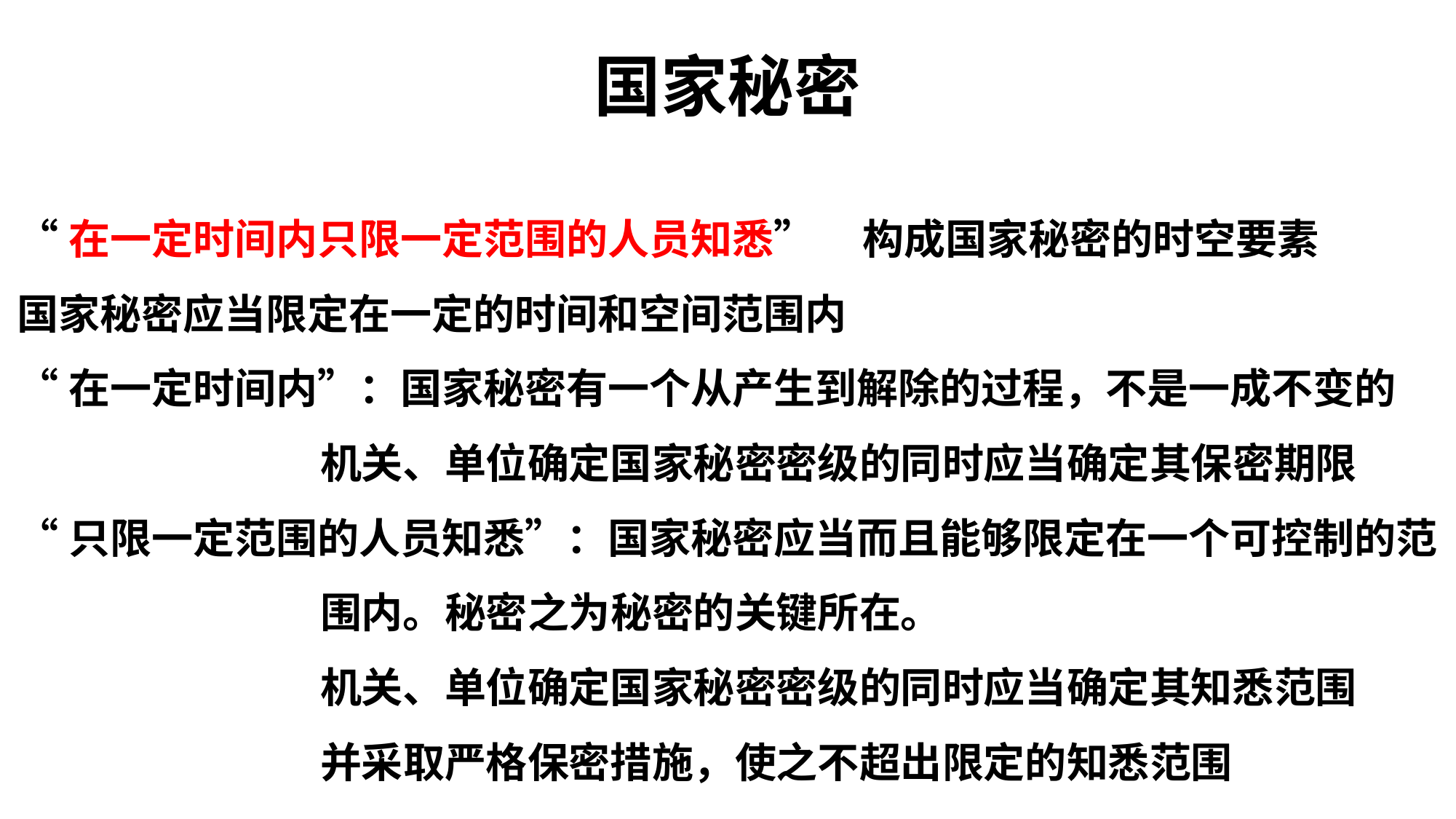

# 国家秘密
“在一定时间内只限一定范围的人员知悉”     构成国家秘密的时空要素
国家秘密应当限定在一定的时间和空间范围内
“在一定时间内”：国家秘密有一个从产生到解除的过程，不是一成不变的
                               机关、单位确定国家秘密密级的同时应当确定其保密期限
“只限一定范围的人员知悉”：国家秘密应当而且能够限定在一个可控制的范
                               围内。秘密之为秘密的关键所在。
                               机关、单位确定国家秘密密级的同时应当确定其知悉范围
                               并采取严格保密措施，使之不超出限定的知悉范围